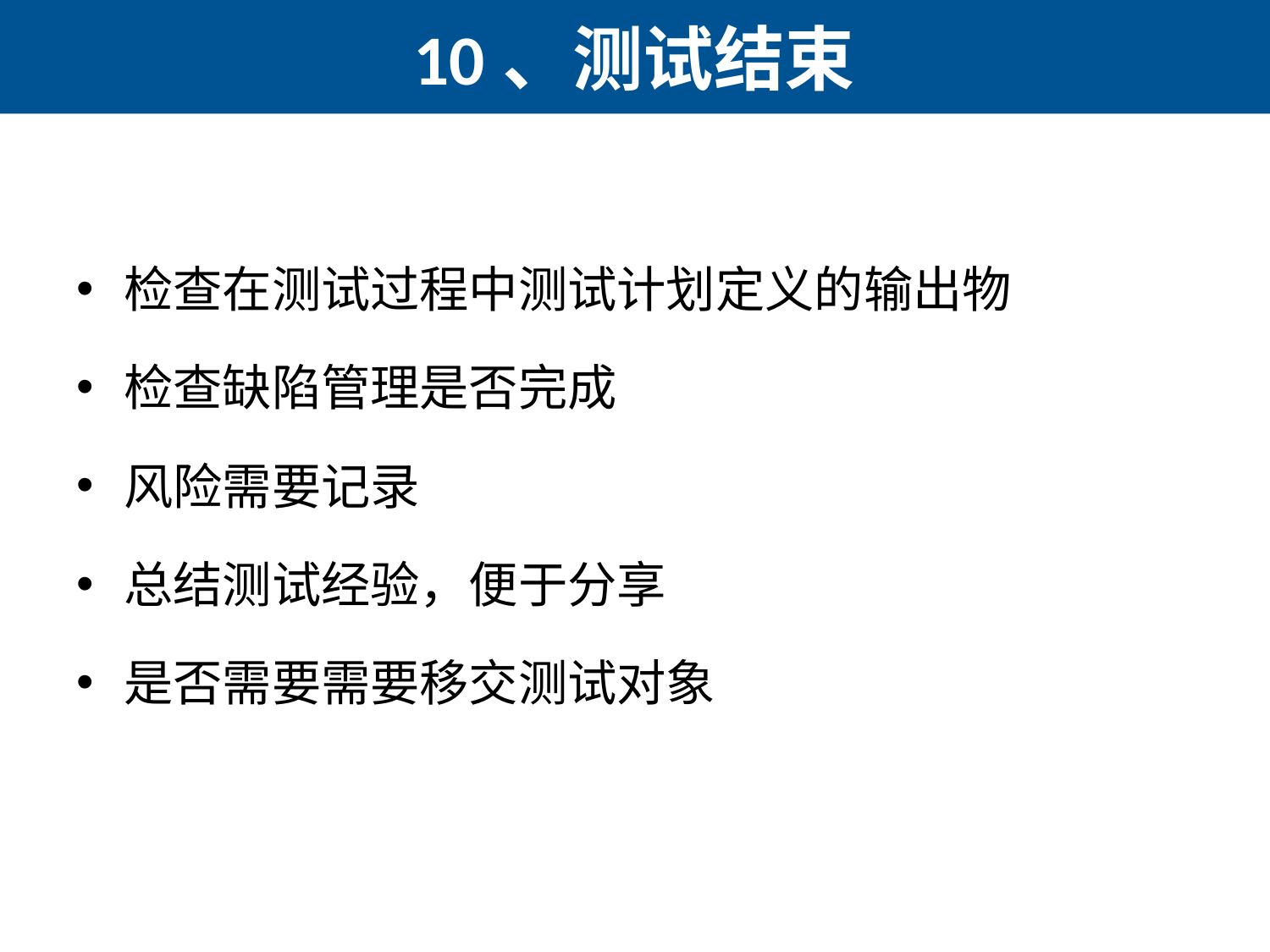

# 10、测试结束
检查在测试过程中测试计划定义的输出物
检查缺陷管理是否完成
风险需要记录
总结测试经验，便于分享
是否需要需要移交测试对象